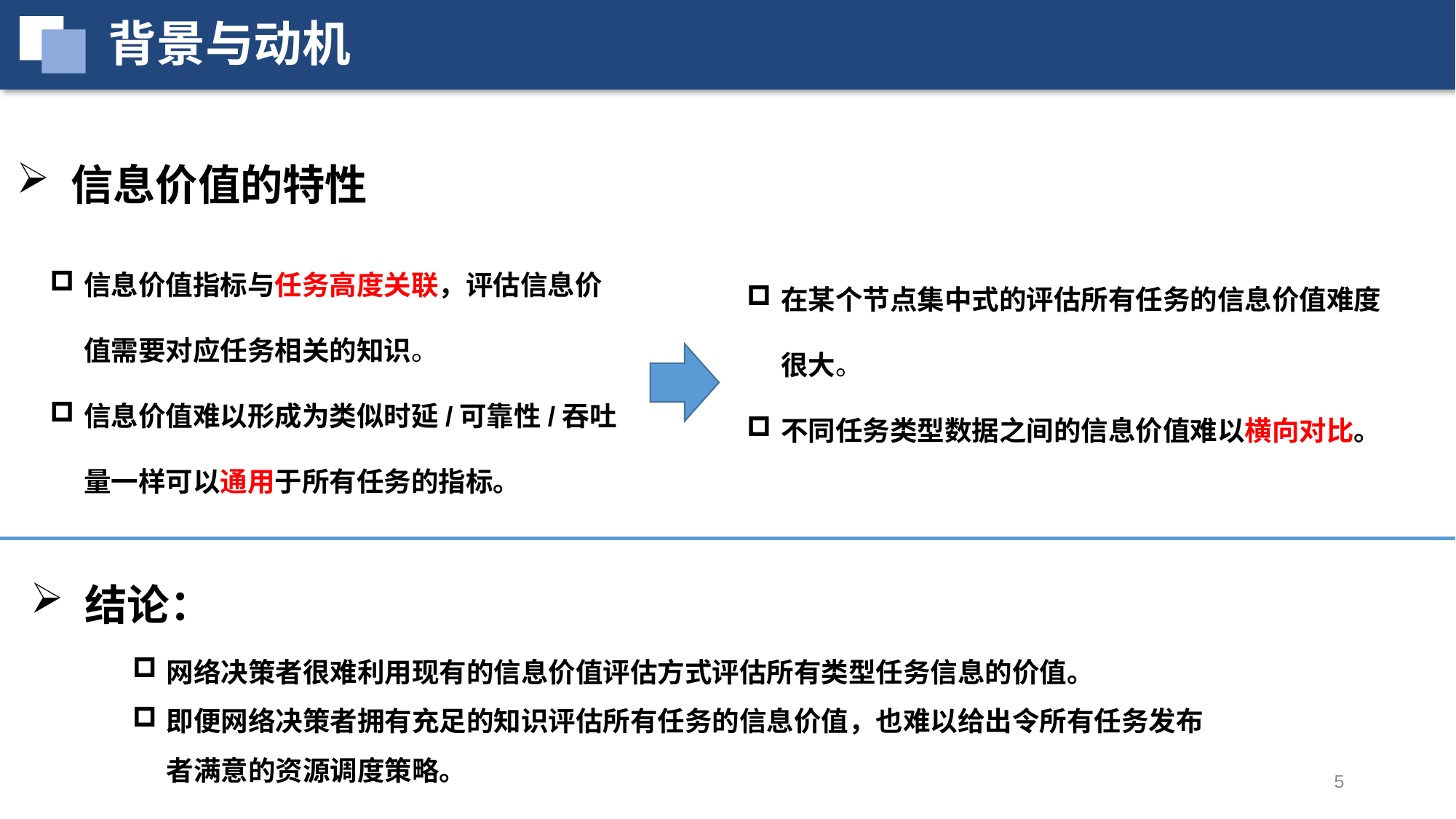

背景与动机

信息价值的特性
信息价值指标与任务高度关联，评估信息价值需要对应任务相关的知识。
信息价值难以形成为类似时延/可靠性/吞吐量一样可以通用于所有任务的指标。
在某个节点集中式的评估所有任务的信息价值难度很大。
不同任务类型数据之间的信息价值难以横向对比。

结论：
网络决策者很难利用现有的信息价值评估方式评估所有类型任务信息的价值。
即便网络决策者拥有充足的知识评估所有任务的信息价值，也难以给出令所有任务发布者满意的资源调度策略。
5